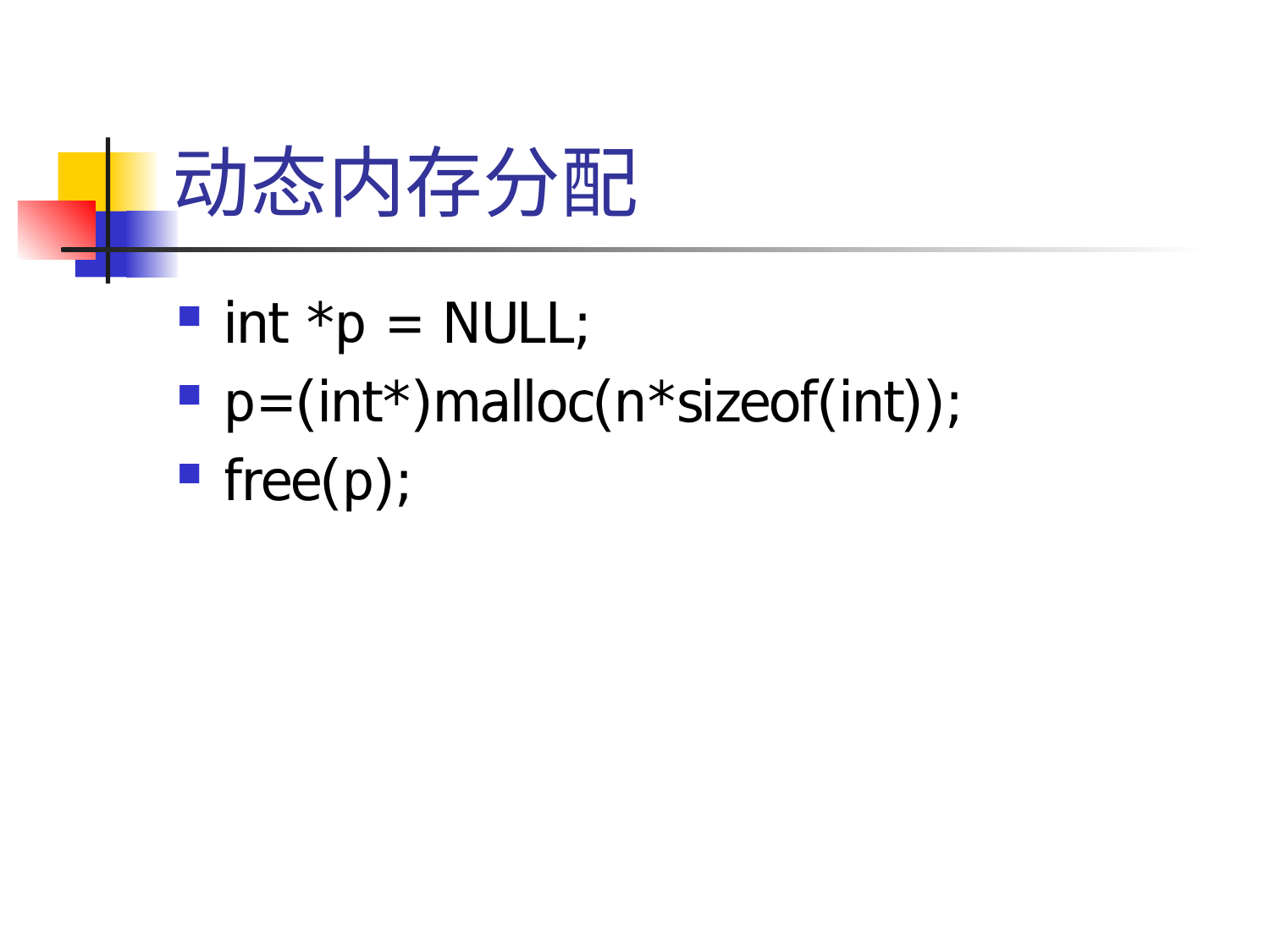

# 动态内存分配
int *p = NULL;
p=(int*)malloc(n*sizeof(int));
free(p);